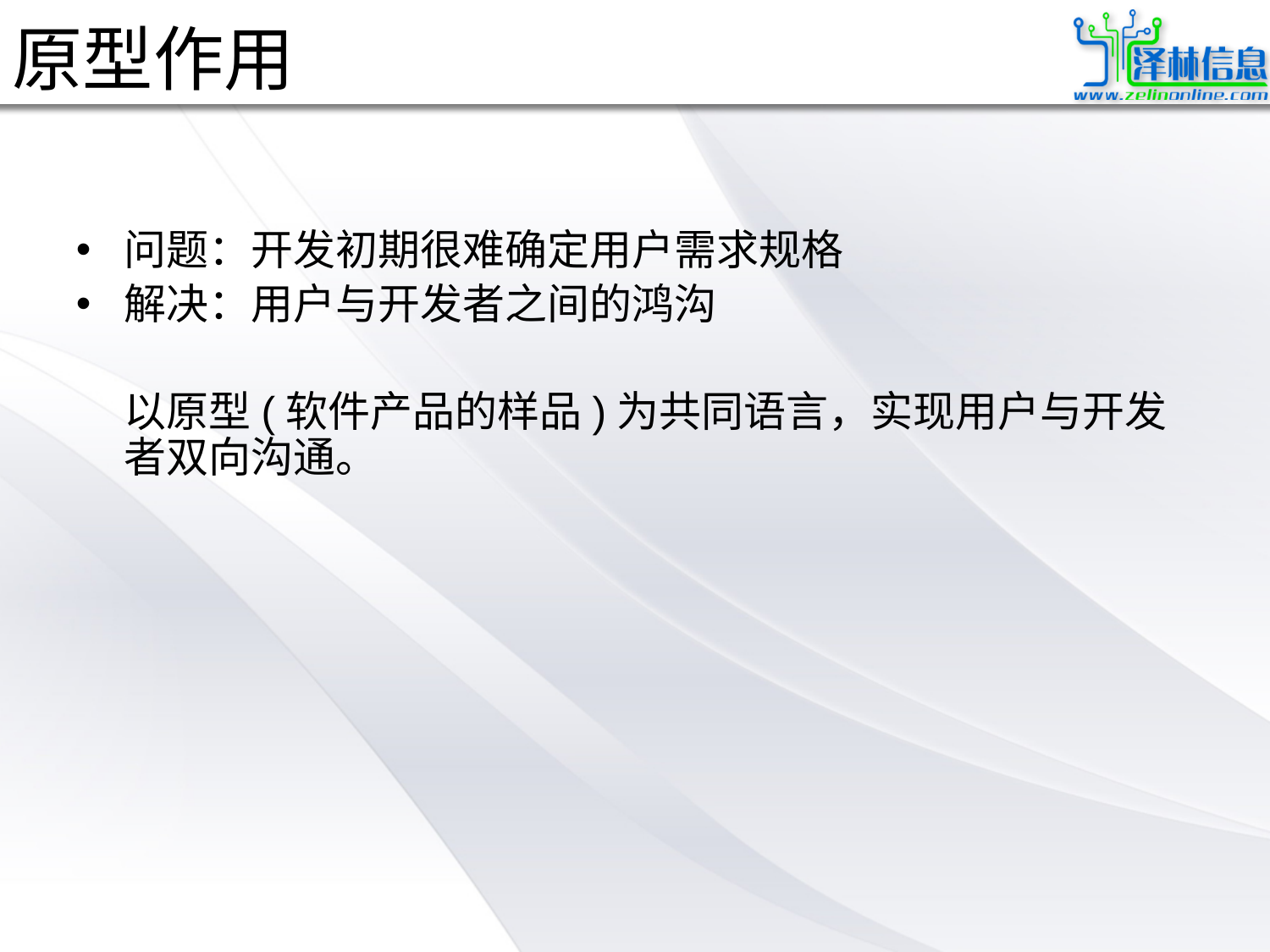

# 原型作用
问题：开发初期很难确定用户需求规格
解决：用户与开发者之间的鸿沟

    以原型(软件产品的样品)为共同语言，实现用户与开发者双向沟通。